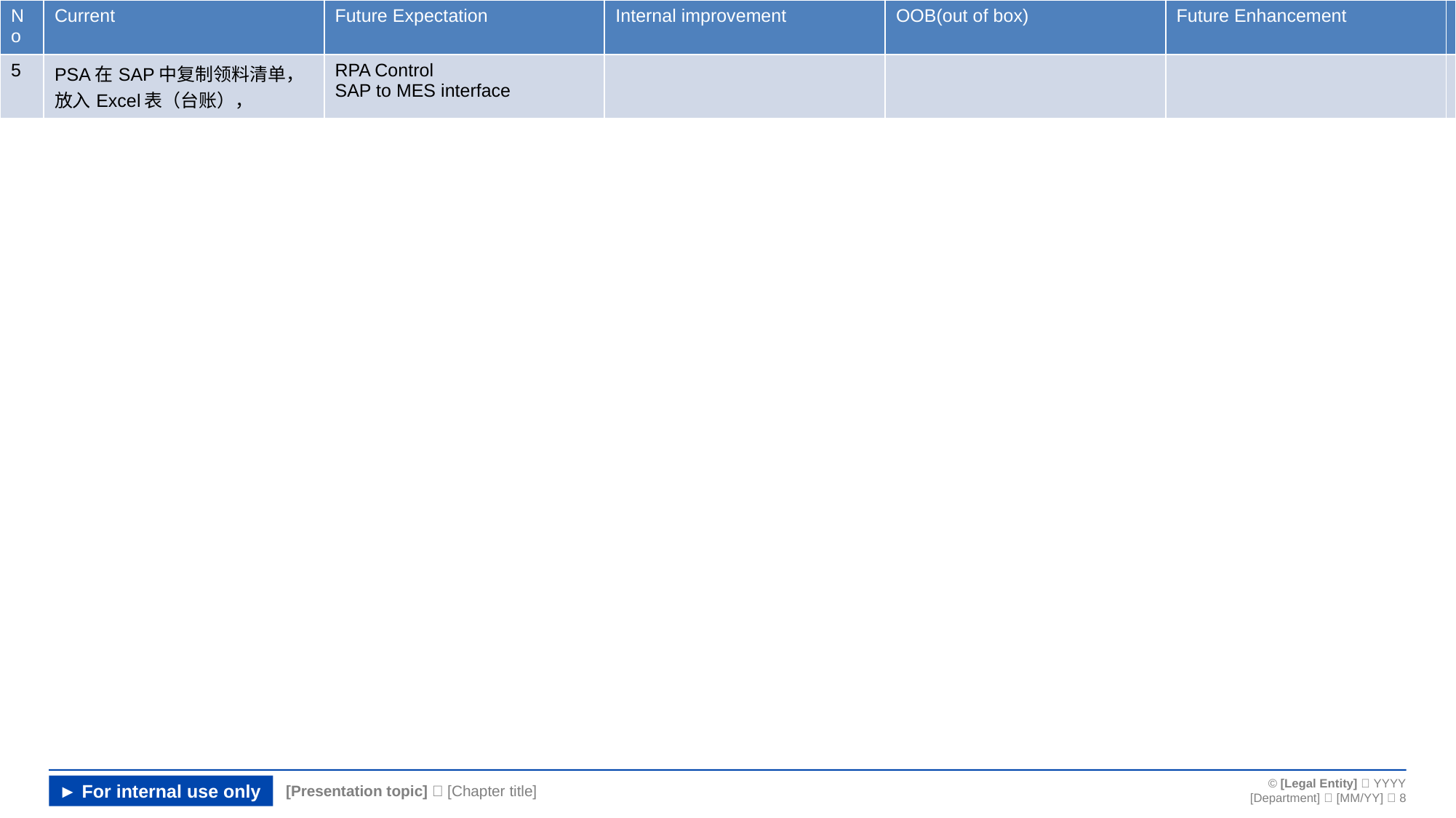

| No | Current | Future Expectation | Internal improvement | OOB(out of box) | Future Enhancement |  |
| --- | --- | --- | --- | --- | --- | --- |
| 5 | PSA在SAP中复制领料清单，放入Excel表（台账）， | RPA Control SAP to MES interface |  |  |  |  |
#